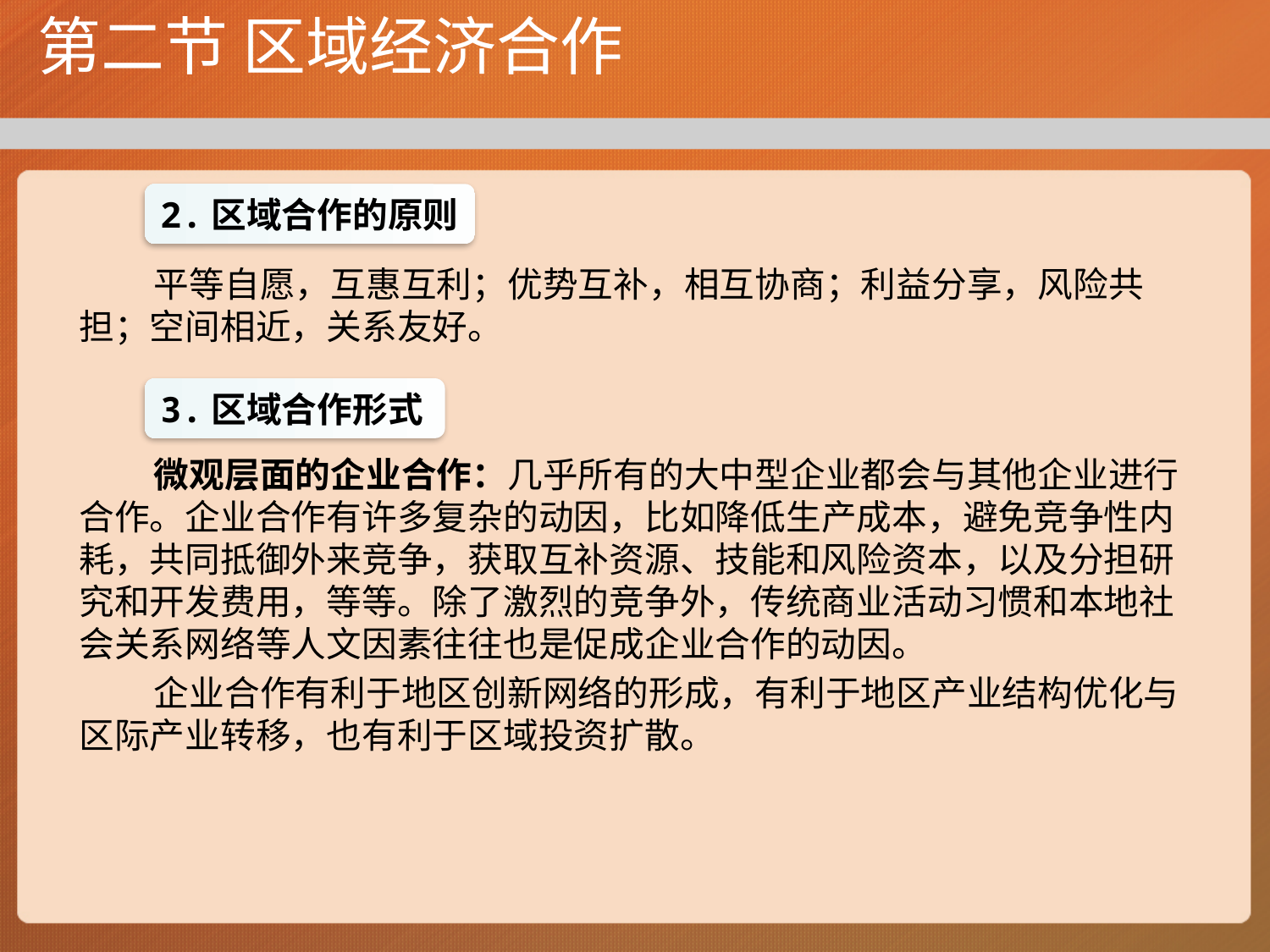

# 第二节 区域经济合作
2.区域合作的原则

平等自愿，互惠互利；优势互补，相互协商；利益分享，风险共担；空间相近，关系友好。

微观层面的企业合作：几乎所有的大中型企业都会与其他企业进行合作。企业合作有许多复杂的动因，比如降低生产成本，避免竞争性内耗，共同抵御外来竞争，获取互补资源、技能和风险资本，以及分担研究和开发费用，等等。除了激烈的竞争外，传统商业活动习惯和本地社会关系网络等人文因素往往也是促成企业合作的动因。
企业合作有利于地区创新网络的形成，有利于地区产业结构优化与区际产业转移，也有利于区域投资扩散。
3.区域合作形式